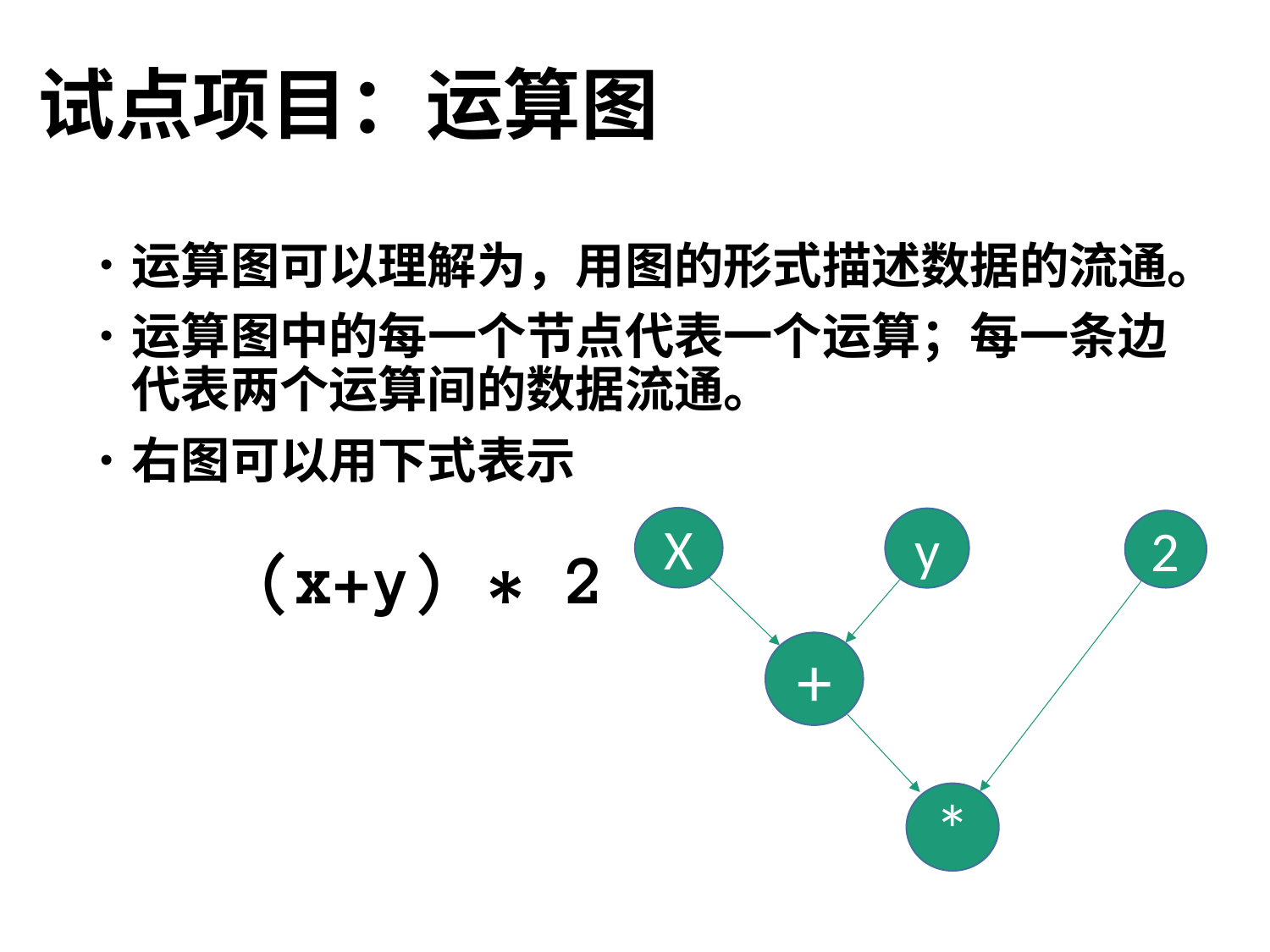

# 试点项目：运算图
运算图可以理解为，用图的形式描述数据的流通。
运算图中的每一个节点代表一个运算；每一条边代表两个运算间的数据流通。
右图可以用下式表示
	(x+y) * 2

X

y
2

+

*